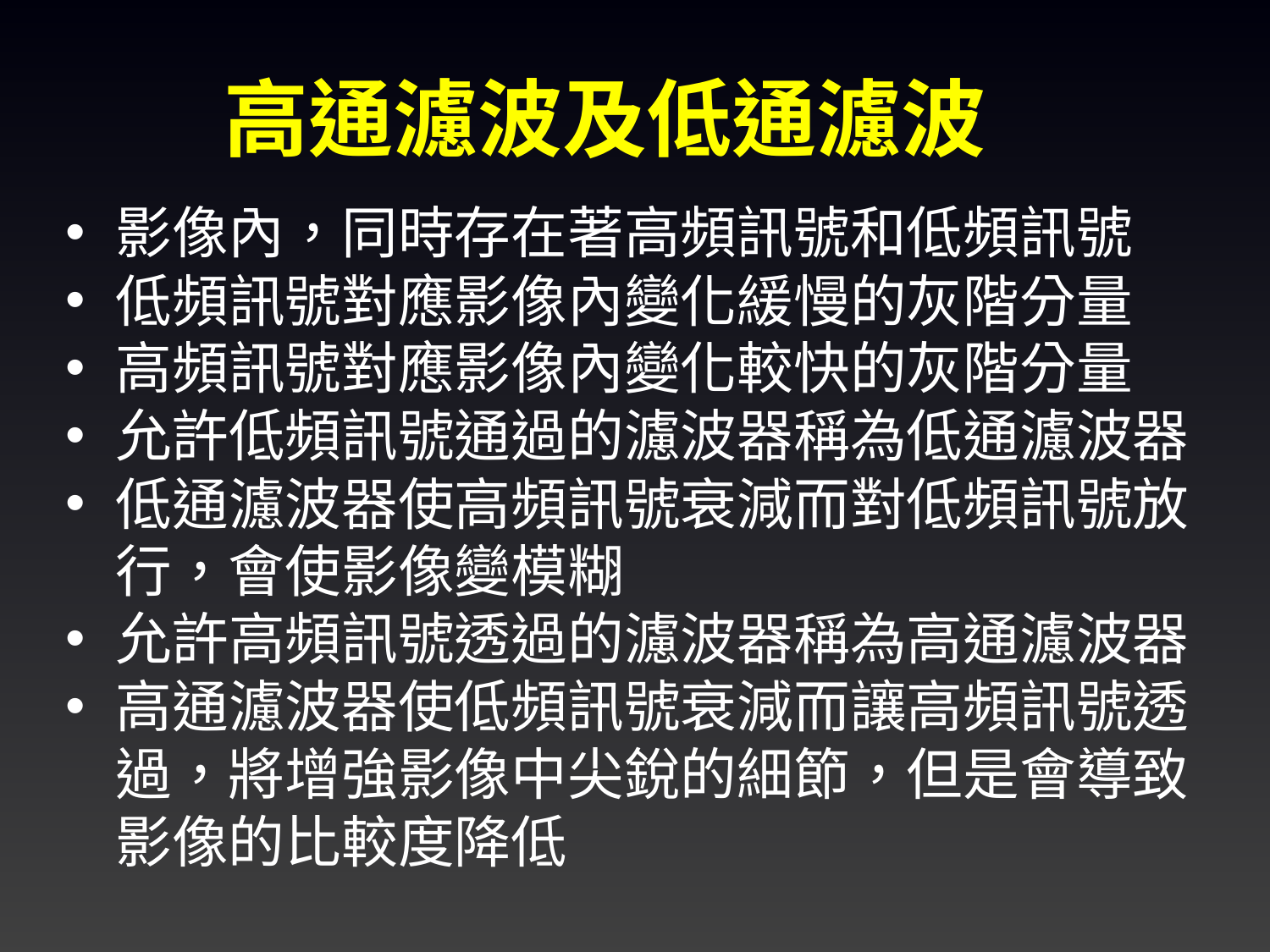

高通濾波及低通濾波
影像內，同時存在著高頻訊號和低頻訊號
低頻訊號對應影像內變化緩慢的灰階分量
高頻訊號對應影像內變化較快的灰階分量
允許低頻訊號通過的濾波器稱為低通濾波器
低通濾波器使高頻訊號衰減而對低頻訊號放行，會使影像變模糊
允許高頻訊號透過的濾波器稱為高通濾波器
高通濾波器使低頻訊號衰減而讓高頻訊號透過，將增強影像中尖銳的細節，但是會導致影像的比較度降低